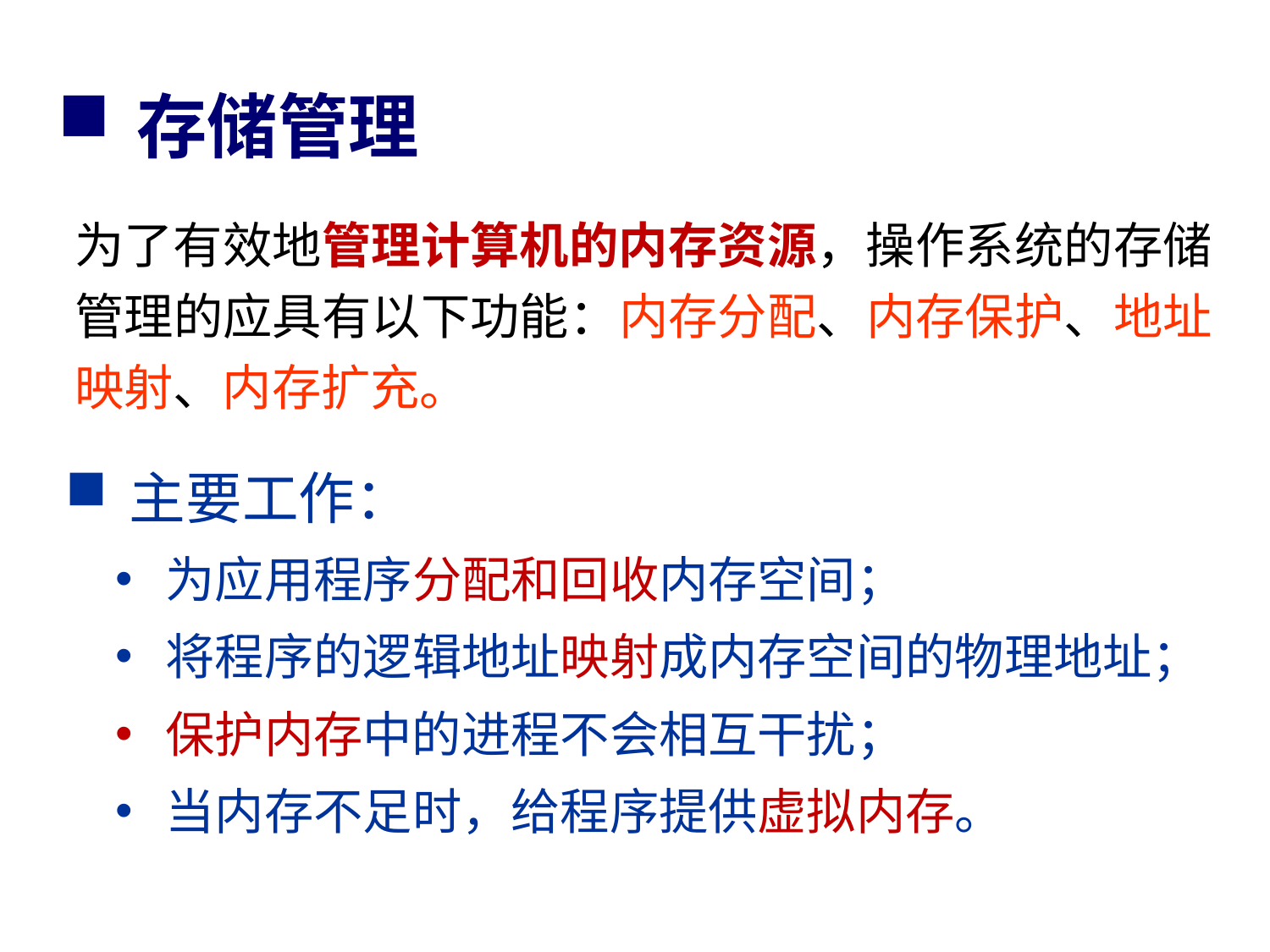

# 存储管理
为了有效地管理计算机的内存资源，操作系统的存储管理的应具有以下功能：内存分配、内存保护、地址映射、内存扩充。

主要工作：
为应用程序分配和回收内存空间；
将程序的逻辑地址映射成内存空间的物理地址；
保护内存中的进程不会相互干扰；
当内存不足时，给程序提供虚拟内存。